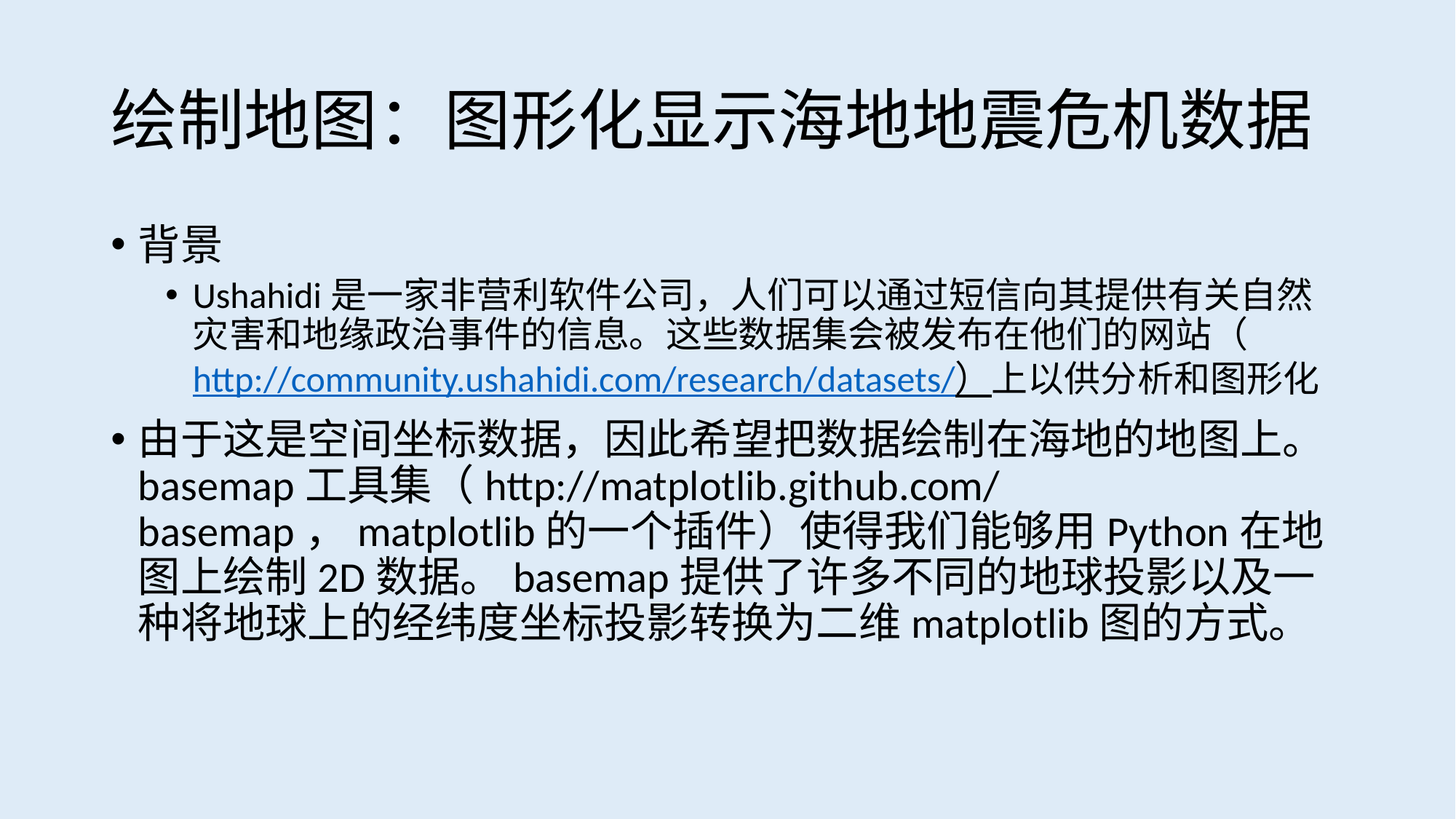

# 绘制地图：图形化显示海地地震危机数据
背景
Ushahidi是一家非营利软件公司，人们可以通过短信向其提供有关自然灾害和地缘政治事件的信息。这些数据集会被发布在他们的网站（http://community.ushahidi.com/research/datasets/）上以供分析和图形化
由于这是空间坐标数据，因此希望把数据绘制在海地的地图上。basemap工具集（http://matplotlib.github.com/basemap，matplotlib的一个插件）使得我们能够用Python在地图上绘制2D数据。basemap提供了许多不同的地球投影以及一种将地球上的经纬度坐标投影转换为二维matplotlib图的方式。